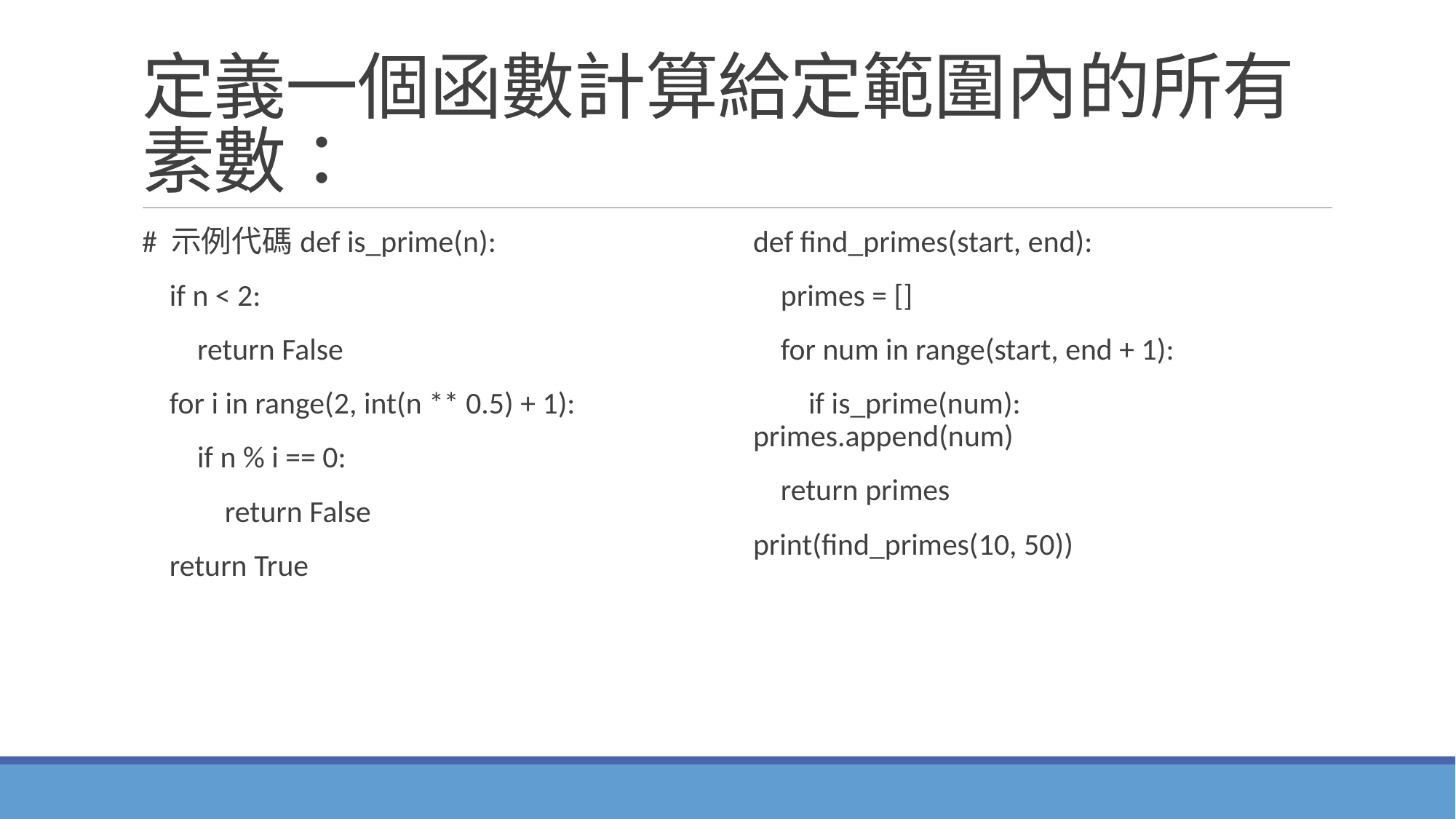

# 定義一個函數計算給定範圍內的所有素數：
# 示例代碼def is_prime(n):
    if n < 2:
        return False
    for i in range(2, int(n ** 0.5) + 1):
        if n % i == 0:
            return False
    return True
def find_primes(start, end):
    primes = []
    for num in range(start, end + 1):
        if is_prime(num):            	primes.append(num)
    return primes
print(find_primes(10, 50))